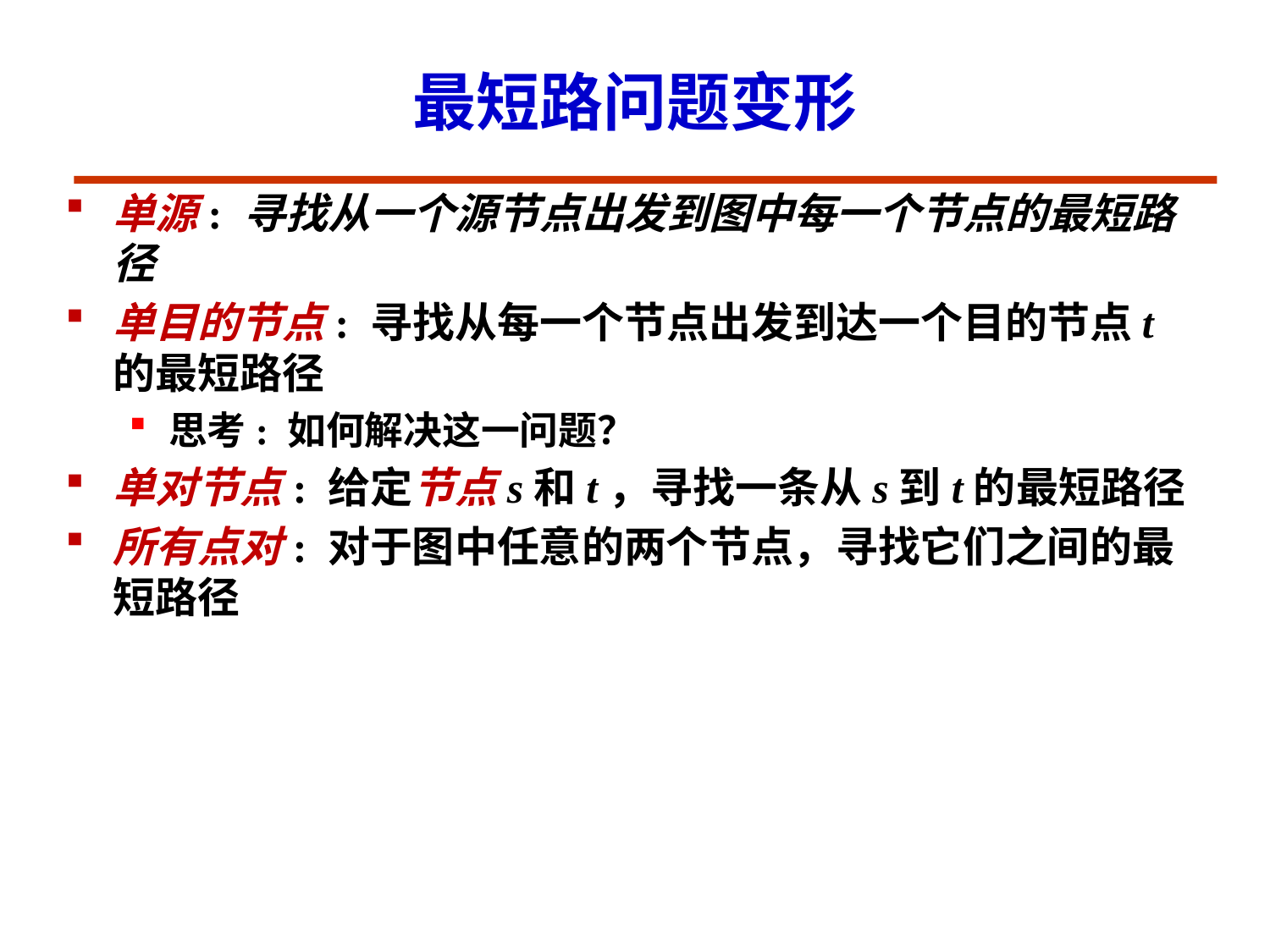

# 最短路问题变形
单源: 寻找从一个源节点出发到图中每一个节点的最短路径
单目的节点: 寻找从每一个节点出发到达一个目的节点t的最短路径
思考: 如何解决这一问题？
单对节点: 给定节点s和t，寻找一条从s到t的最短路径
所有点对: 对于图中任意的两个节点，寻找它们之间的最短路径